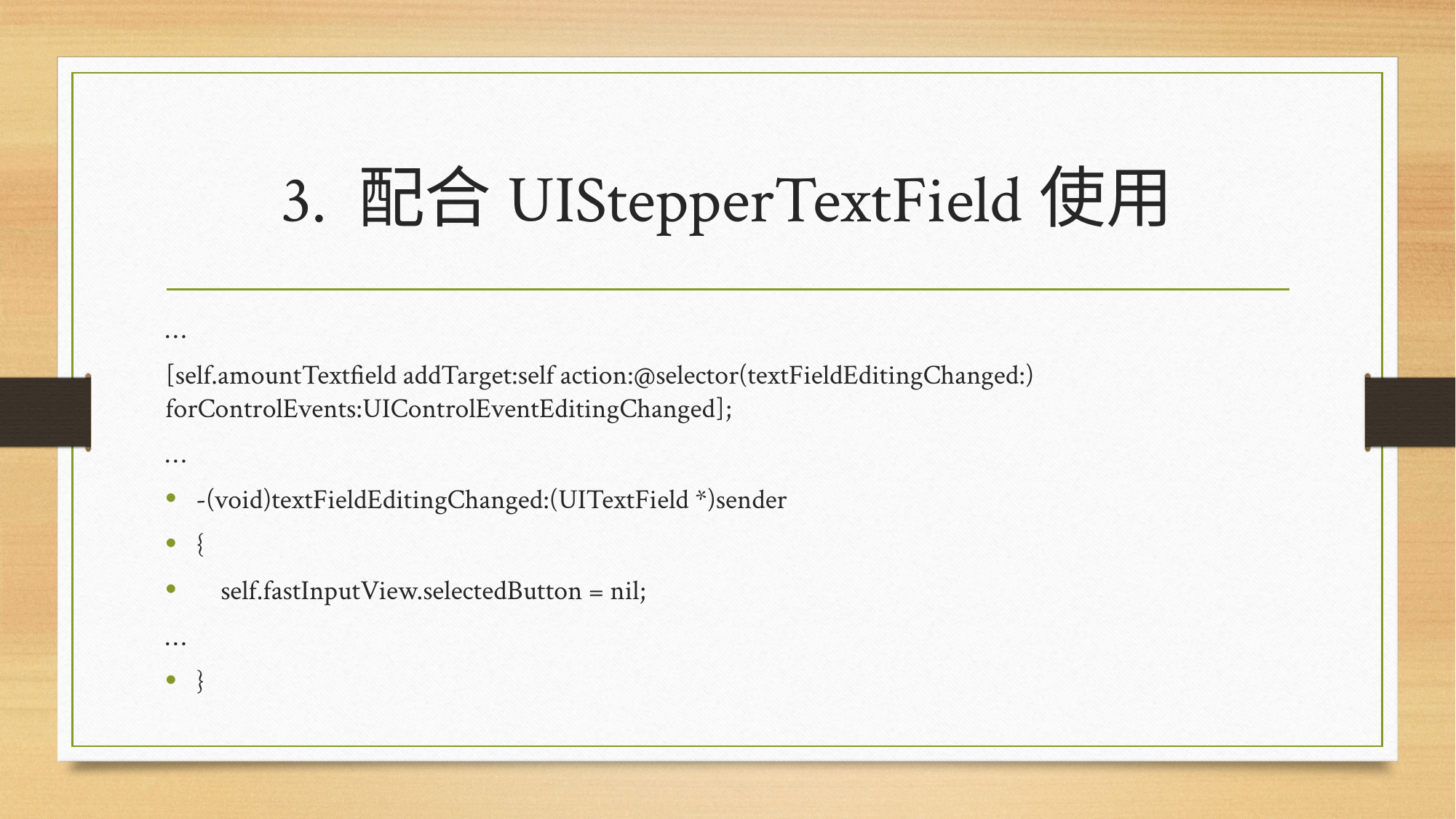

# 3. 配合UIStepperTextField使用
…
[self.amountTextfield addTarget:self action:@selector(textFieldEditingChanged:) forControlEvents:UIControlEventEditingChanged];
…
-(void)textFieldEditingChanged:(UITextField *)sender
{
    self.fastInputView.selectedButton = nil;
…
}